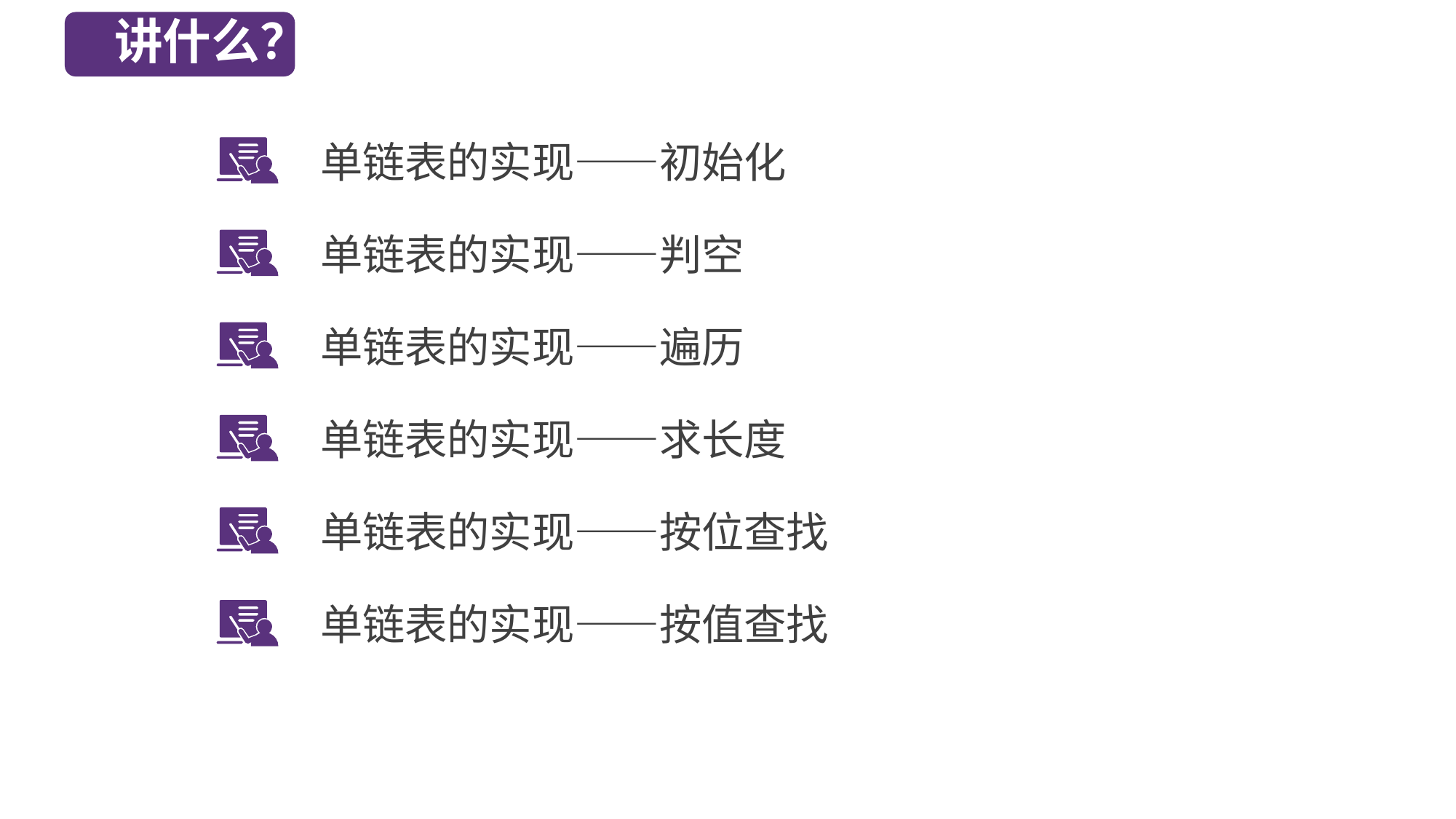

讲什么？

单链表的实现——初始化

单链表的实现——判空

单链表的实现——遍历

单链表的实现——求长度

单链表的实现——按位查找

单链表的实现——按值查找